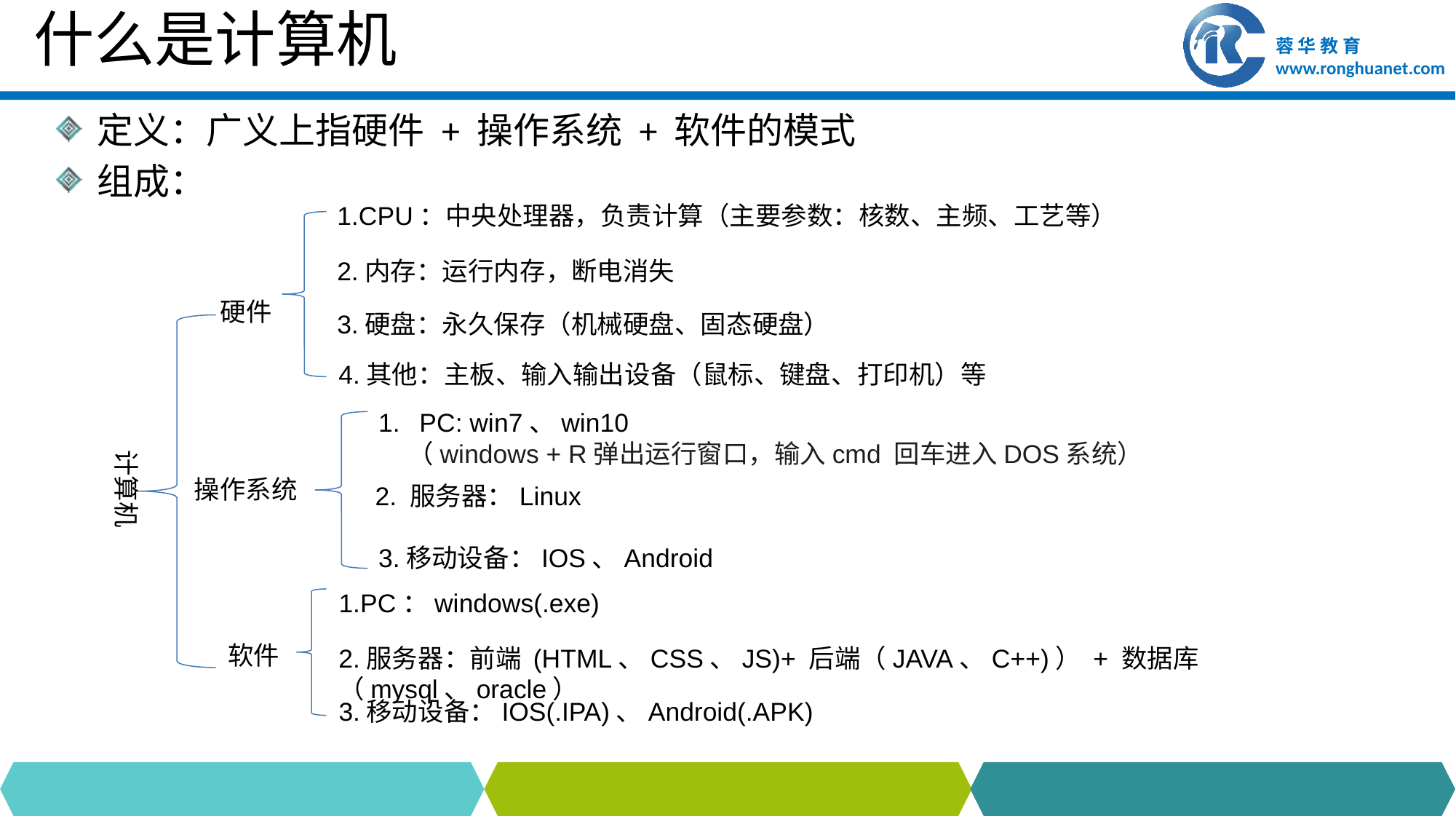

# 什么是计算机
定义：广义上指硬件 + 操作系统 + 软件的模式
组成：
1.CPU：中央处理器，负责计算（主要参数：核数、主频、工艺等）

2.内存：运行内存，断电消失
硬件
3.硬盘：永久保存（机械硬盘、固态硬盘）

4.其他：主板、输入输出设备（鼠标、键盘、打印机）等
PC: win7、win10
    （windows + R弹出运行窗口，输入cmd 回车进入DOS系统）

计算机
操作系统
2. 服务器：Linux
3.移动设备：IOS、Android
1.PC：windows(.exe)

软件
2.服务器：前端 (HTML、CSS、JS)+ 后端（JAVA、C++)） + 数据库（mysql、oracle）
3.移动设备：IOS(.IPA)、Android(.APK)